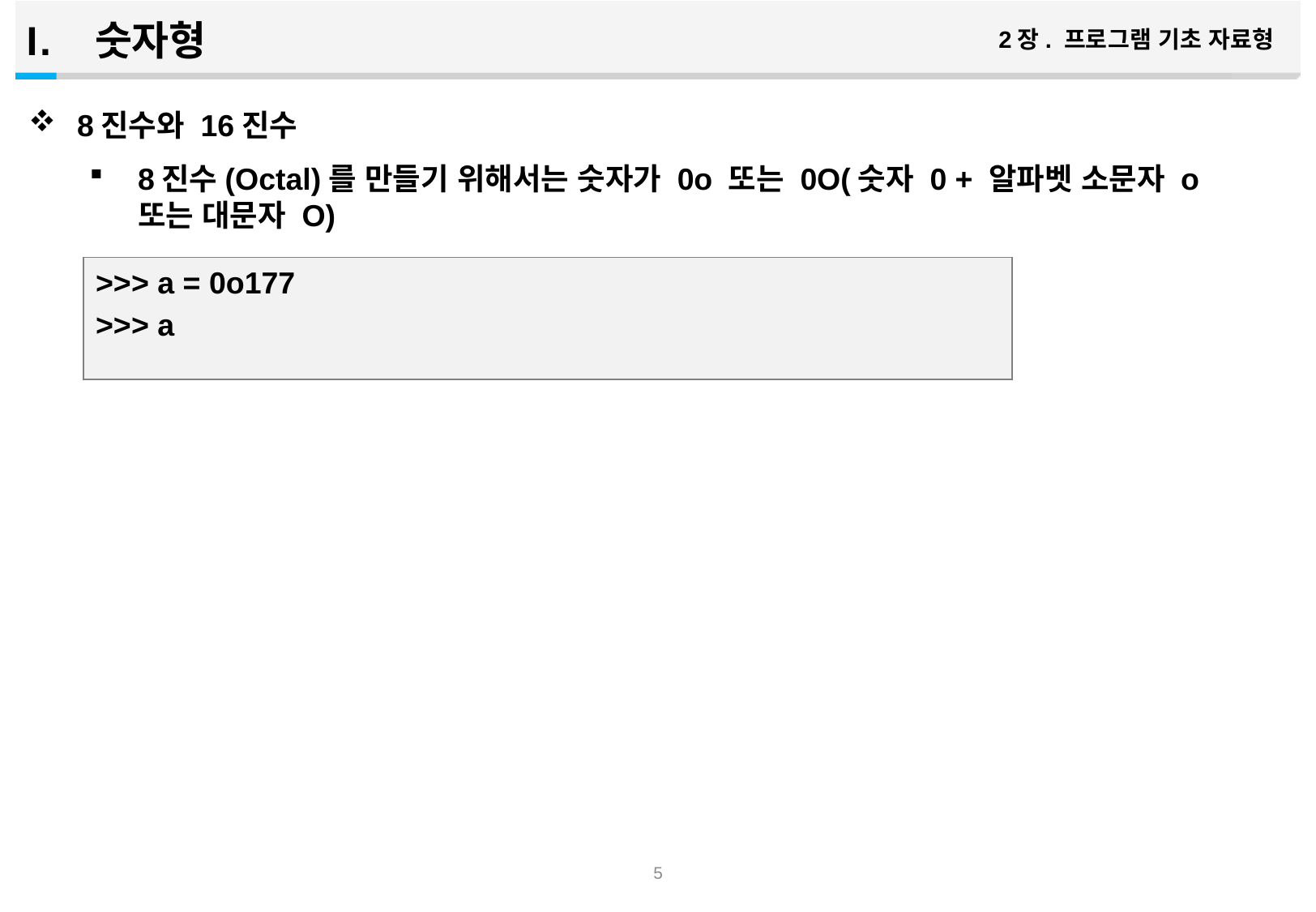

숫자형
2장. 프로그램 기초 자료형
8진수와 16진수
8진수(Octal)를 만들기 위해서는 숫자가 0o 또는 0O(숫자 0 + 알파벳 소문자 o       또는 대문자 O)
>>> a = 0o177
>>> a
5